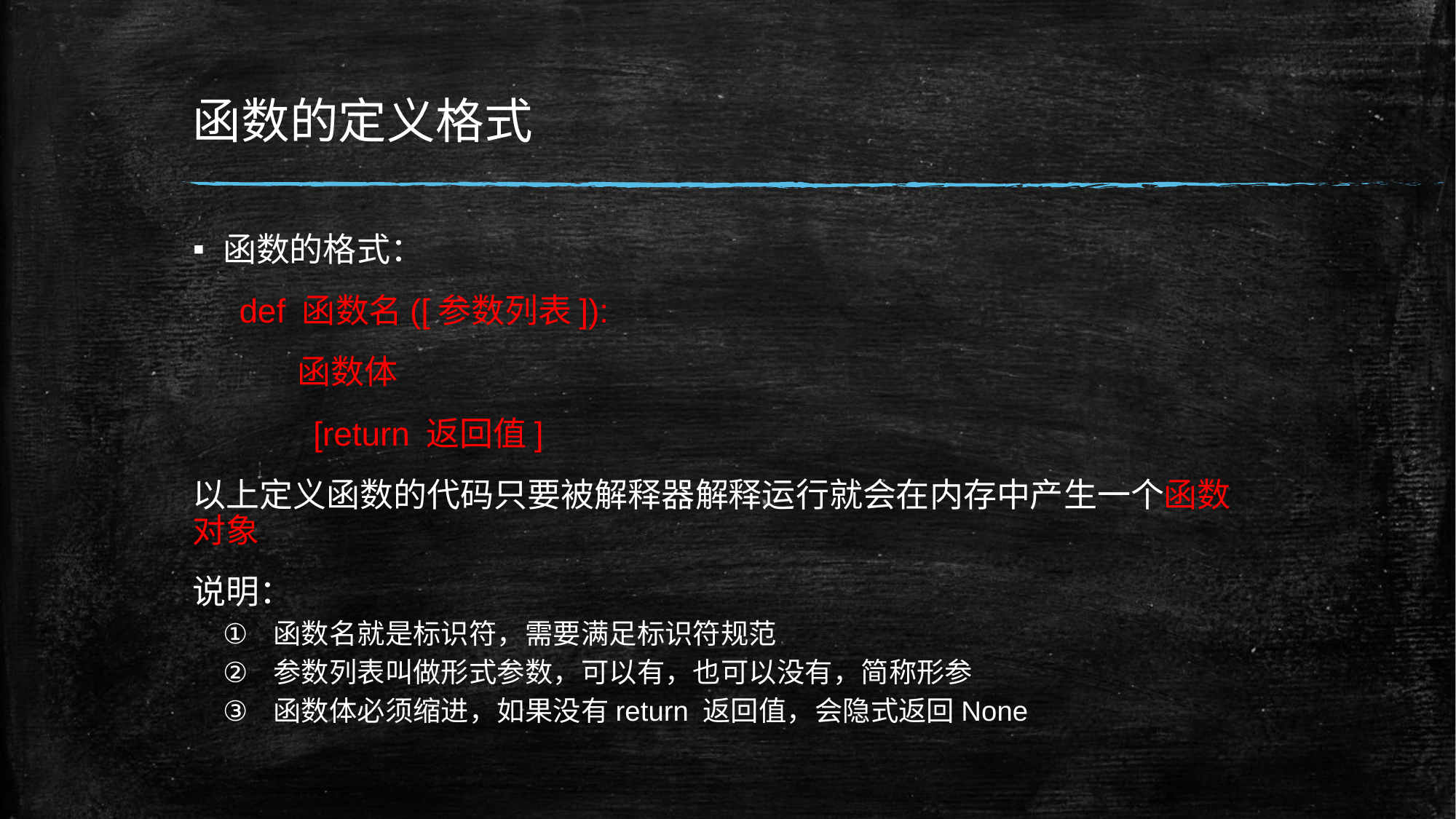

# 函数的定义格式
函数的格式：
     def 函数名([参数列表]):
             函数体
             [return 返回值]
以上定义函数的代码只要被解释器解释运行就会在内存中产生一个函数对象
说明：
函数名就是标识符，需要满足标识符规范
参数列表叫做形式参数，可以有，也可以没有，简称形参
函数体必须缩进，如果没有return 返回值，会隐式返回None